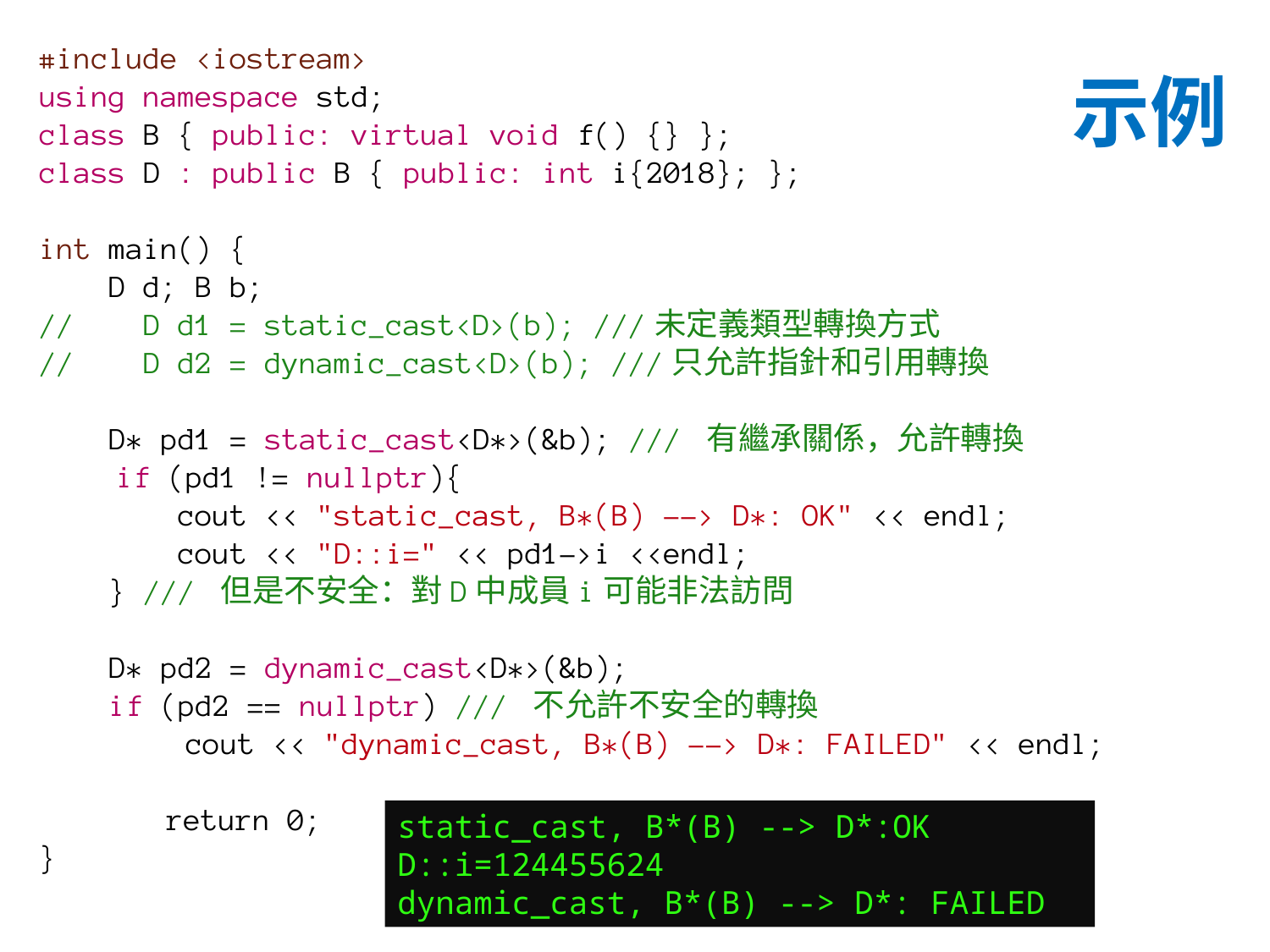

# 示例
#include <iostream>
using namespace std;
class B { public: virtual void f() {} };
class D : public B { public: int i{2018}; };
int main() {
    D d; B b;
//    D d1 = static_cast<D>(b); ///未定義類型轉換方式
//    D d2 = dynamic_cast<D>(b); ///只允許指針和引用轉換
    D* pd1 = static_cast<D*>(&b); /// 有繼承關係，允許轉換
    if (pd1 != nullptr){
        cout << "static_cast, B*(B) --> D*: OK" << endl;
        cout << "D::i=" << pd1->i <<endl;
    } /// 但是不安全：對D中成員i可能非法訪問
    D* pd2 = dynamic_cast<D*>(&b);
    if (pd2 == nullptr) /// 不允許不安全的轉換
        cout << "dynamic_cast, B*(B) --> D*: FAILED" << endl;

	return 0;
}
static_cast, B*(B) --> D*:OK
D::i=124455624
dynamic_cast, B*(B) --> D*: FAILED